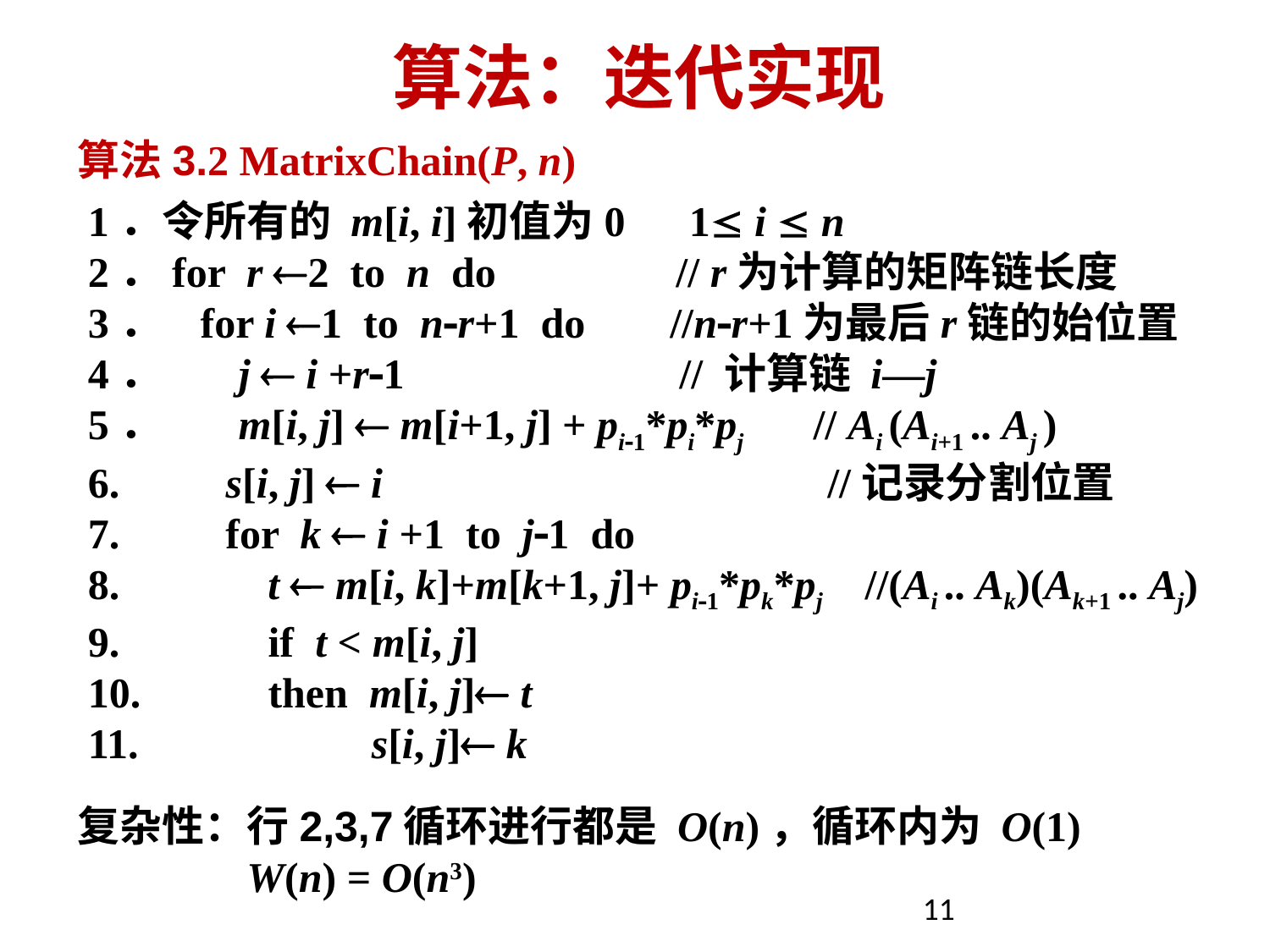

# 算法：迭代实现
算法3.2 MatrixChain(P, n)
 1．令所有的 m[i, i]初值为0      1≤ i ≤ n
 2．for  r ←2  to  n  do                 // r为计算的矩阵链长度
 3．   for i ←1  to  n−r+1  do        //n−r+1为最后r链的始位置
 4．       j ← i +r−1                          // 计算链 i—j
 5．       m[i, j] ← m[i+1, j] + pi−1*pi*pj       // Ai (Ai+1 .. Aj )
 6.          s[i, j] ← i                                          //记录分割位置
 7.          for  k ← i +1  to  j−1  do
 8.              t ← m[i, k]+m[k+1, j]+ pi−1*pk*pj    //(Ai .. Ak)(Ak+1 .. Aj)
 9.              if  t < m[i, j]
 10.            then  m[i, j]← t
 11.                      s[i, j]← k
复杂性：行2,3,7循环进行都是 O(n)，循环内为 O(1)
                W(n) = O(n3)
11